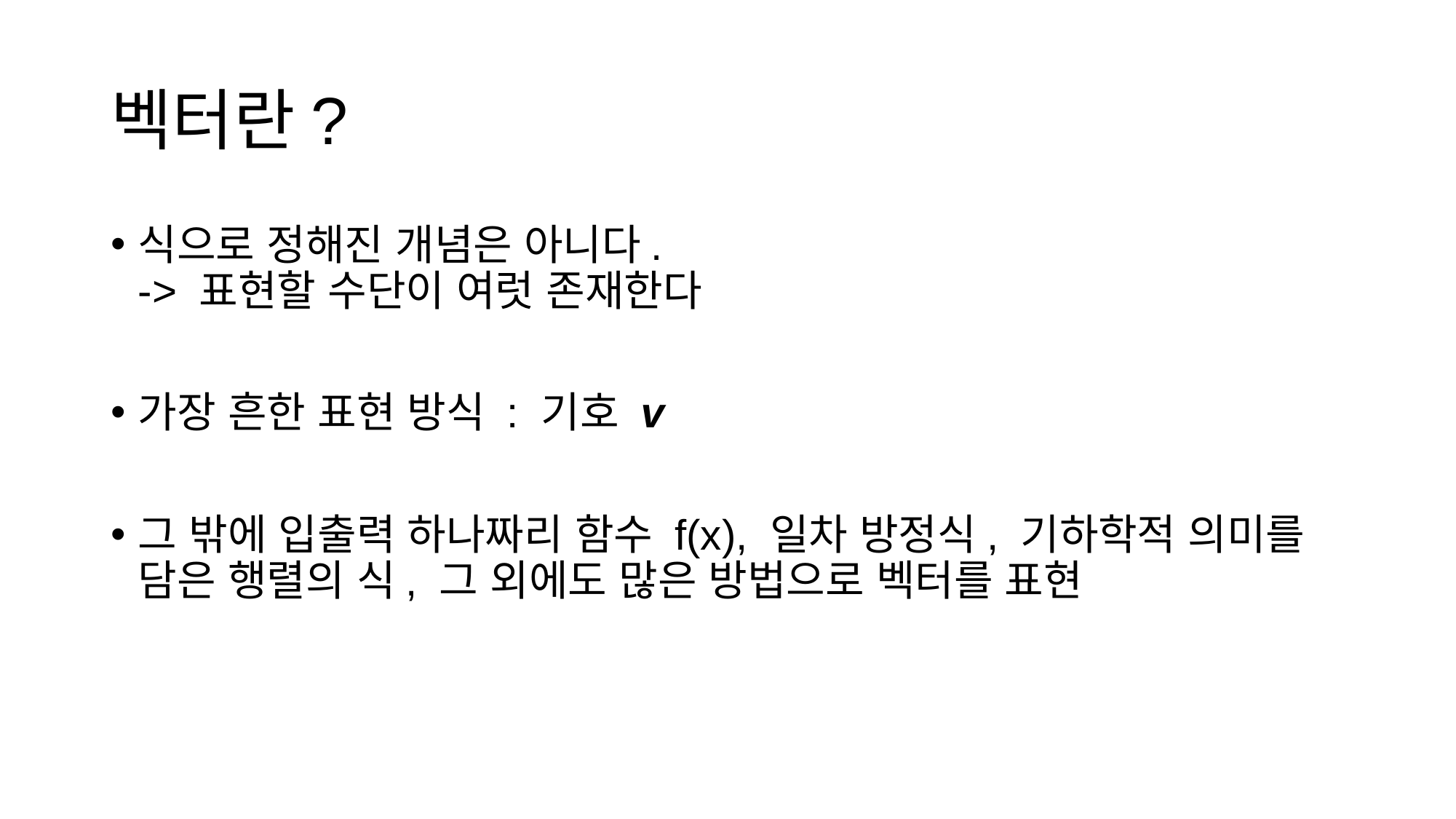

# 벡터란?
식으로 정해진 개념은 아니다.
-> 표현할 수단이 여럿 존재한다

가장 흔한 표현 방식 : 기호 v

그 밖에 입출력 하나짜리 함수 f(x), 일차 방정식, 기하학적 의미를 담은 행렬의 식, 그 외에도 많은 방법으로 벡터를 표현